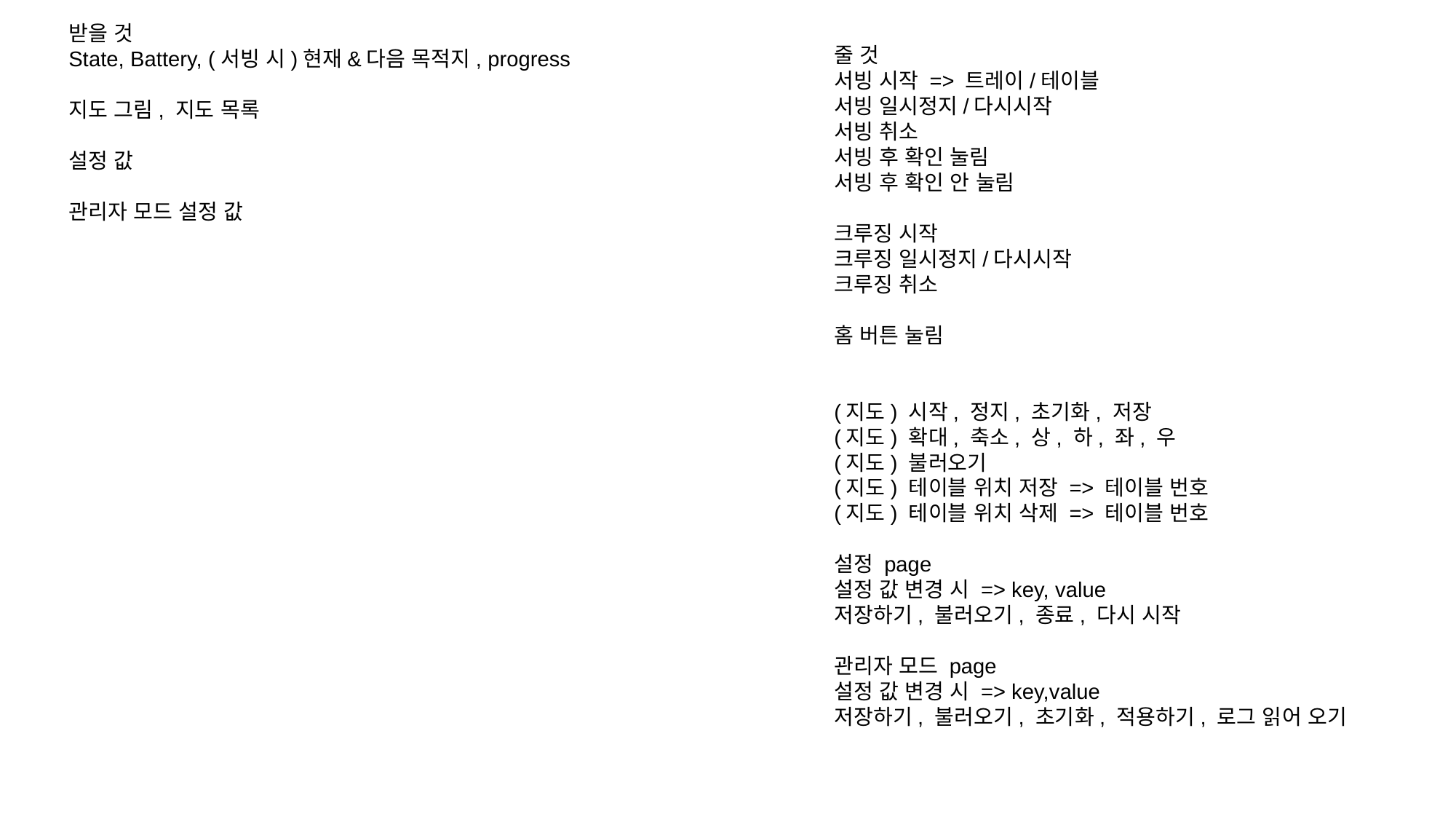

받을 것
State, Battery, (서빙 시)현재&다음 목적지, progress

지도 그림, 지도 목록

설정 값

관리자 모드 설정 값

줄 것
서빙 시작 => 트레이/테이블
서빙 일시정지/다시시작
서빙 취소
서빙 후 확인 눌림
서빙 후 확인 안 눌림

크루징 시작
크루징 일시정지/다시시작
크루징 취소

홈 버튼 눌림

(지도) 시작, 정지, 초기화, 저장
(지도) 확대, 축소, 상, 하, 좌, 우
(지도) 불러오기
(지도) 테이블 위치 저장 => 테이블 번호
(지도) 테이블 위치 삭제 => 테이블 번호

설정 page
설정 값 변경 시 => key, value
저장하기, 불러오기, 종료, 다시 시작

관리자 모드 page
설정 값 변경 시 => key,value
저장하기, 불러오기, 초기화, 적용하기, 로그 읽어 오기